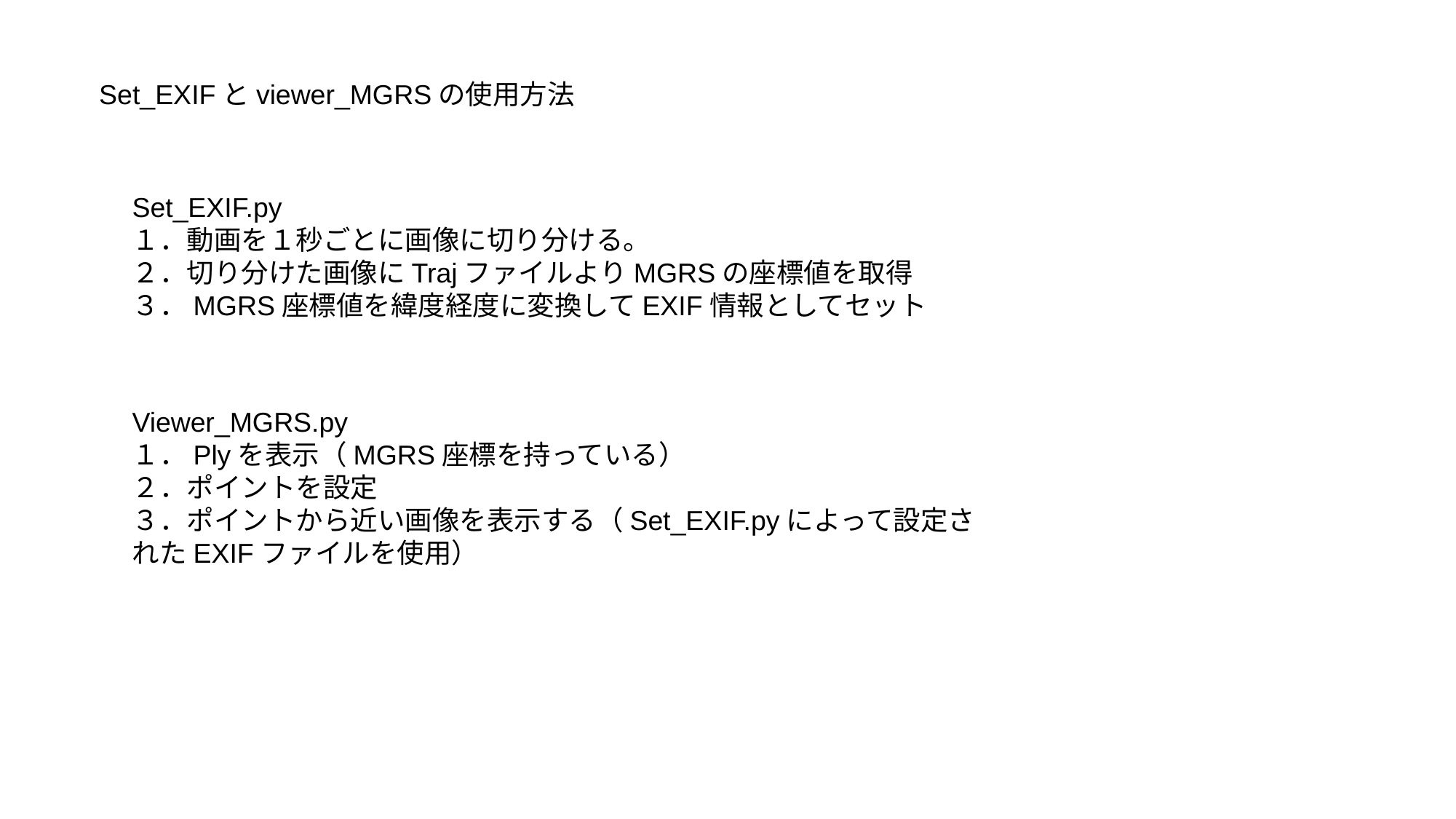

Set_EXIFとviewer_MGRSの使用方法
Set_EXIF.py
１．動画を１秒ごとに画像に切り分ける。
２．切り分けた画像にTrajファイルよりMGRSの座標値を取得
３．MGRS座標値を緯度経度に変換してEXIF情報としてセット
Viewer_MGRS.py
１．Plyを表示（MGRS座標を持っている）
２．ポイントを設定
３．ポイントから近い画像を表示する（Set_EXIF.pyによって設定されたEXIFファイルを使用）